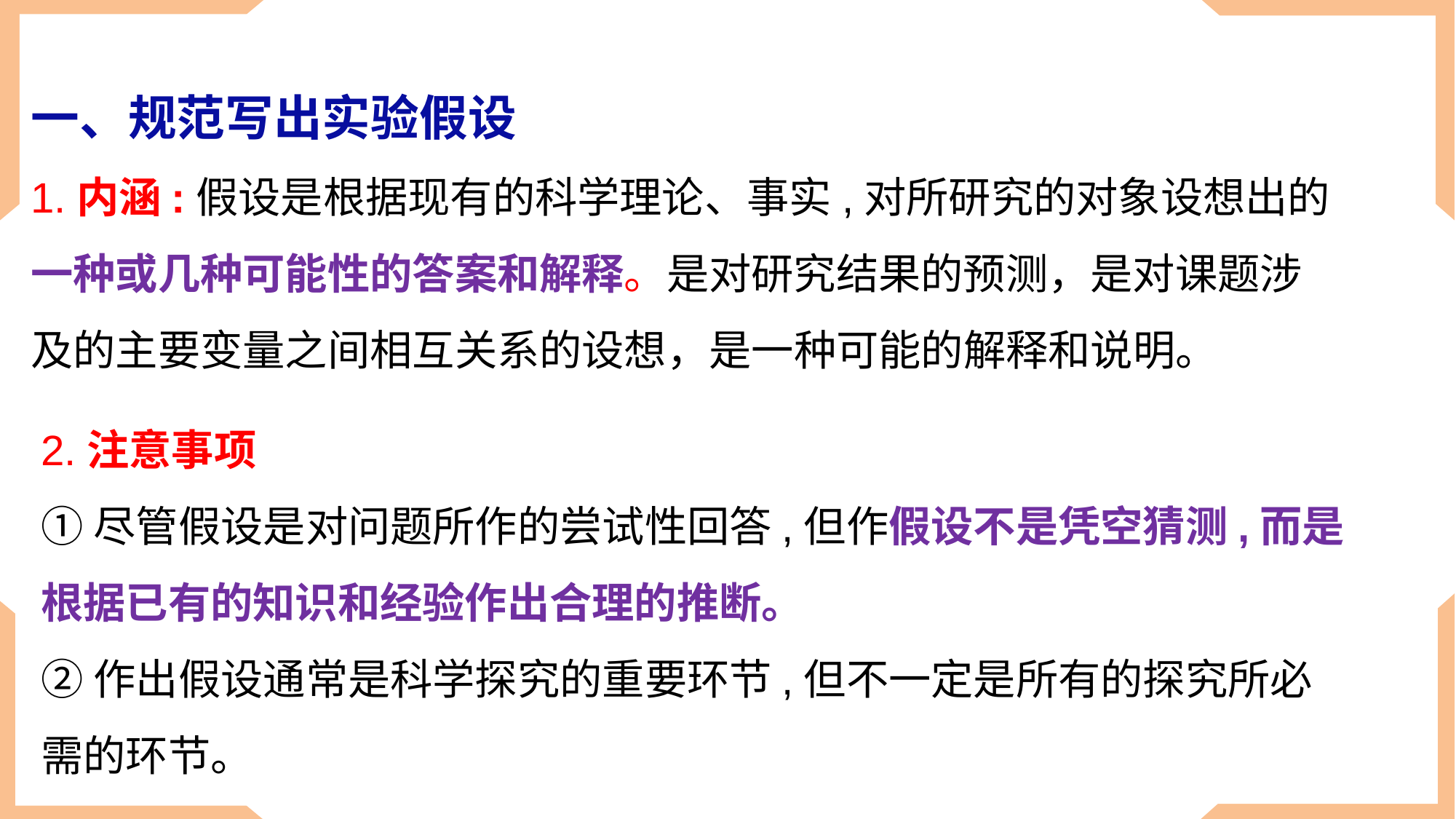

一、规范写出实验假设
1.内涵:假设是根据现有的科学理论、事实,对所研究的对象设想出的一种或几种可能性的答案和解释。是对研究结果的预测，是对课题涉及的主要变量之间相互关系的设想，是一种可能的解释和说明。
2.注意事项
①尽管假设是对问题所作的尝试性回答,但作假设不是凭空猜测,而是根据已有的知识和经验作出合理的推断。
②作出假设通常是科学探究的重要环节,但不一定是所有的探究所必需的环节。